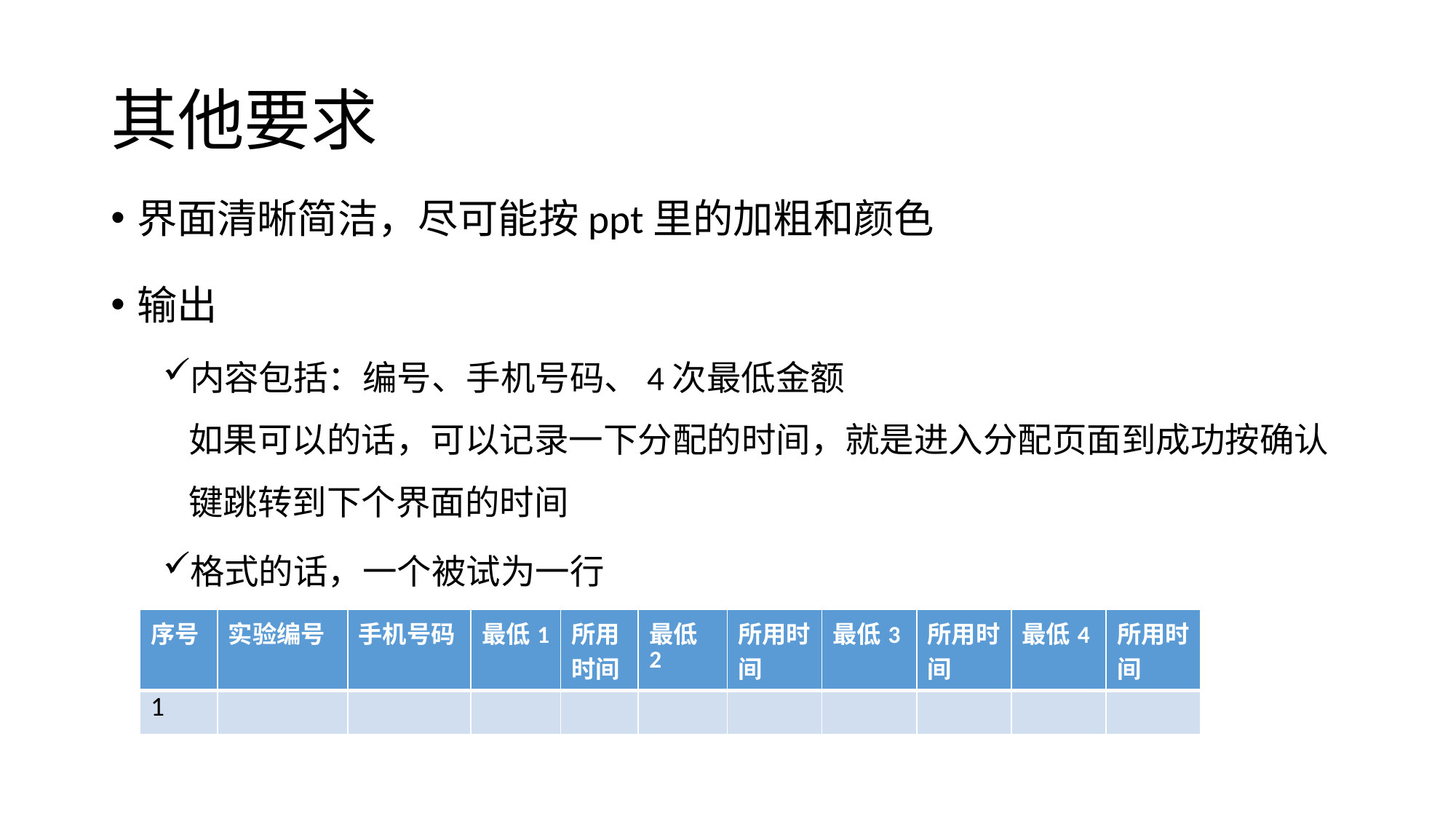

# 其他要求
界面清晰简洁，尽可能按ppt里的加粗和颜色
输出
内容包括：编号、手机号码、4次最低金额
如果可以的话，可以记录一下分配的时间，就是进入分配页面到成功按确认键跳转到下个界面的时间
格式的话，一个被试为一行
| 序号 | 实验编号 | 手机号码 | 最低1 | 所用时间 | 最低2 | 所用时间 | 最低3 | 所用时间 | 最低4 | 所用时间 |
| --- | --- | --- | --- | --- | --- | --- | --- | --- | --- | --- |
| 1 |  |  |  |  |  |  |  |  |  |  |